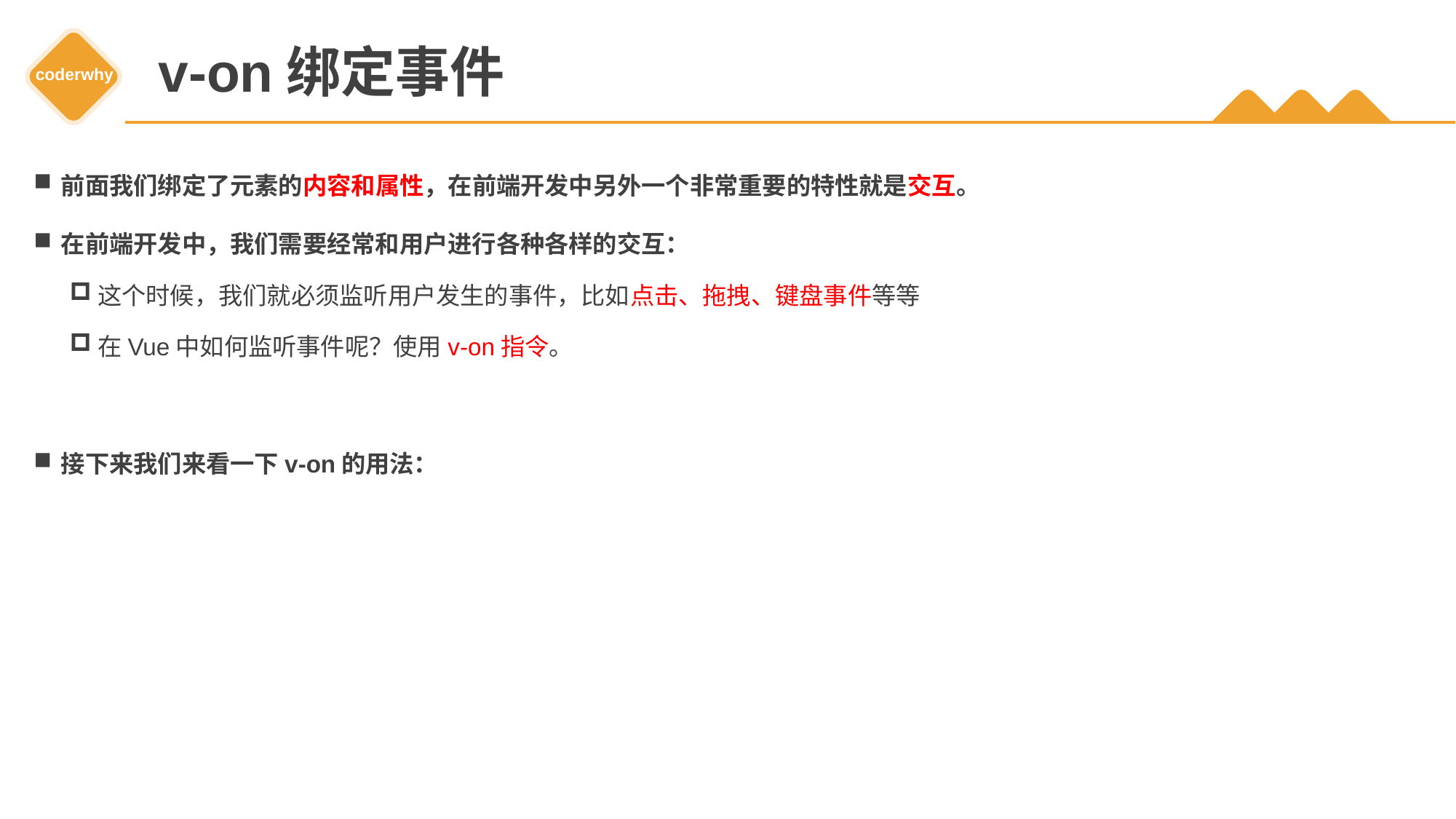

# v-on绑定事件
前面我们绑定了元素的内容和属性，在前端开发中另外一个非常重要的特性就是交互。
在前端开发中，我们需要经常和用户进行各种各样的交互：
这个时候，我们就必须监听用户发生的事件，比如点击、拖拽、键盘事件等等
在Vue中如何监听事件呢？使用v-on指令。

接下来我们来看一下v-on的用法：